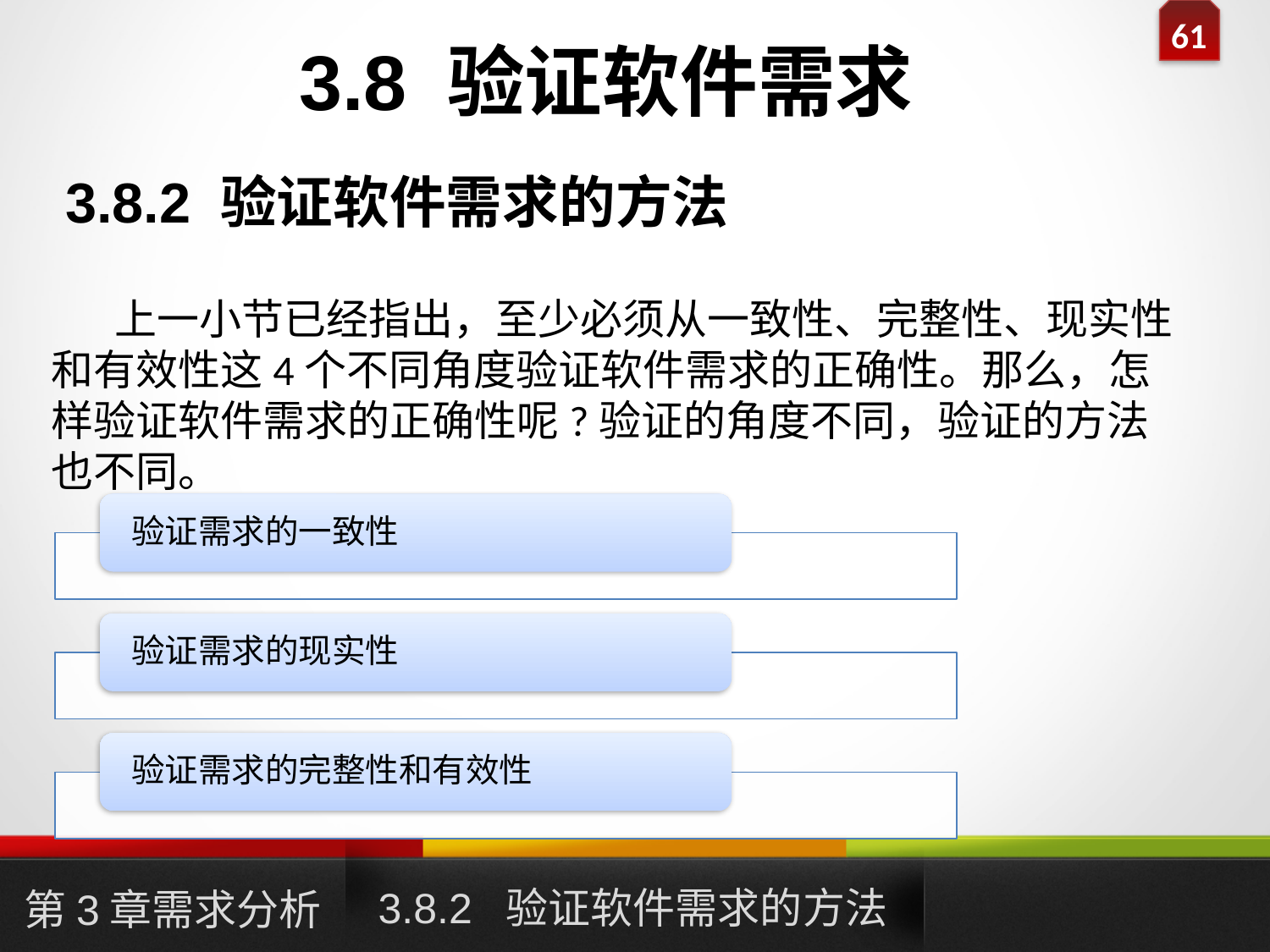

# 3.8 验证软件需求
3.8.2 验证软件需求的方法
上一小节已经指出，至少必须从一致性、完整性、现实性和有效性这4个不同角度验证软件需求的正确性。那么，怎样验证软件需求的正确性呢?验证的角度不同，验证的方法也不同。
验证需求的一致性
验证需求的现实性
验证需求的完整性和有效性
3.8.2  验证软件需求的方法
第3章需求分析